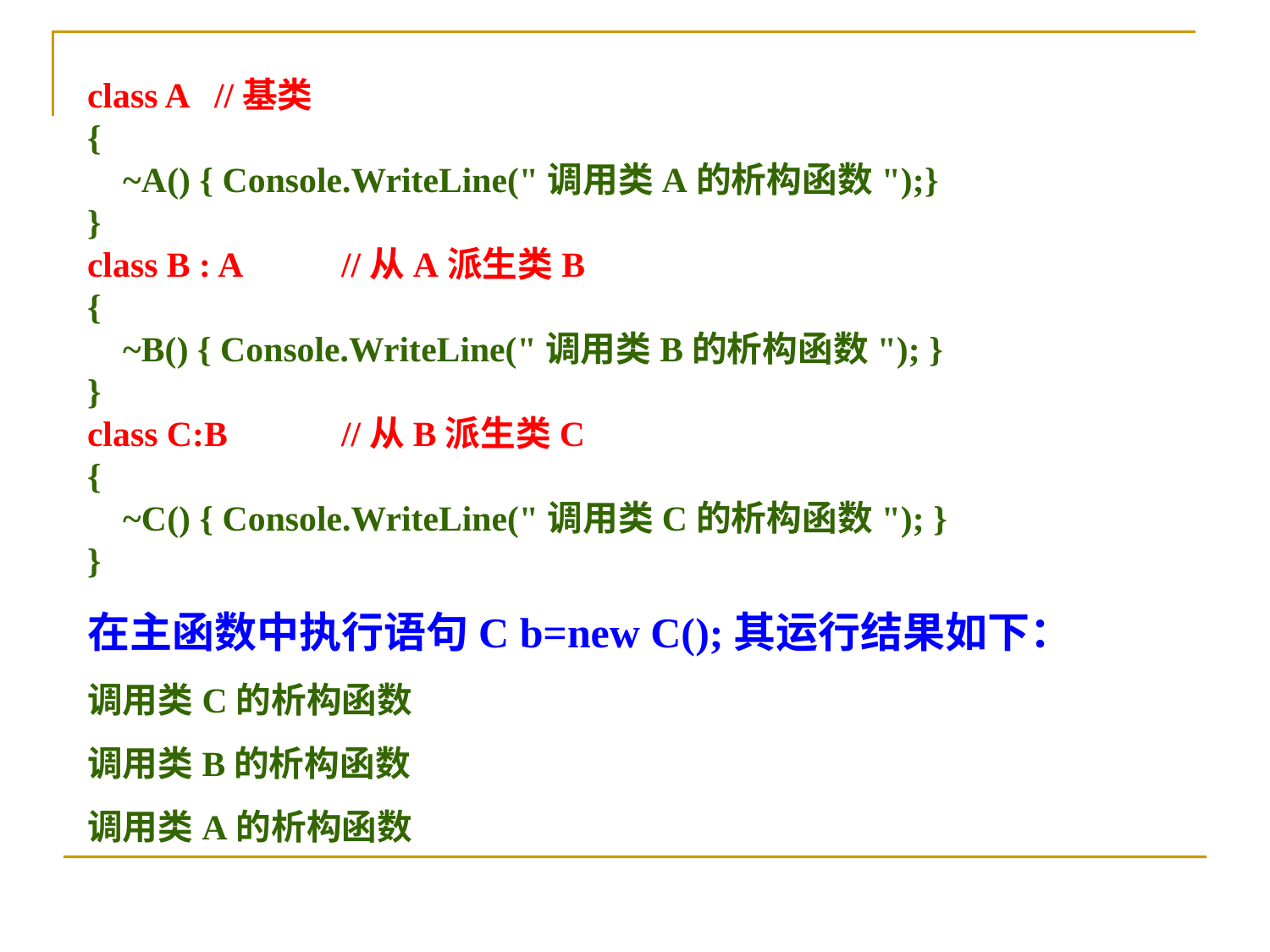

class A	//基类
{
    ~A() { Console.WriteLine("调用类A的析构函数");}
}
class B : A	//从A派生类B
{
    ~B() { Console.WriteLine("调用类B的析构函数"); }
}
class C:B	//从B派生类C
{
    ~C() { Console.WriteLine("调用类C的析构函数"); }
}
在主函数中执行语句C b=new C();其运行结果如下：
调用类C的析构函数
调用类B的析构函数
调用类A的析构函数